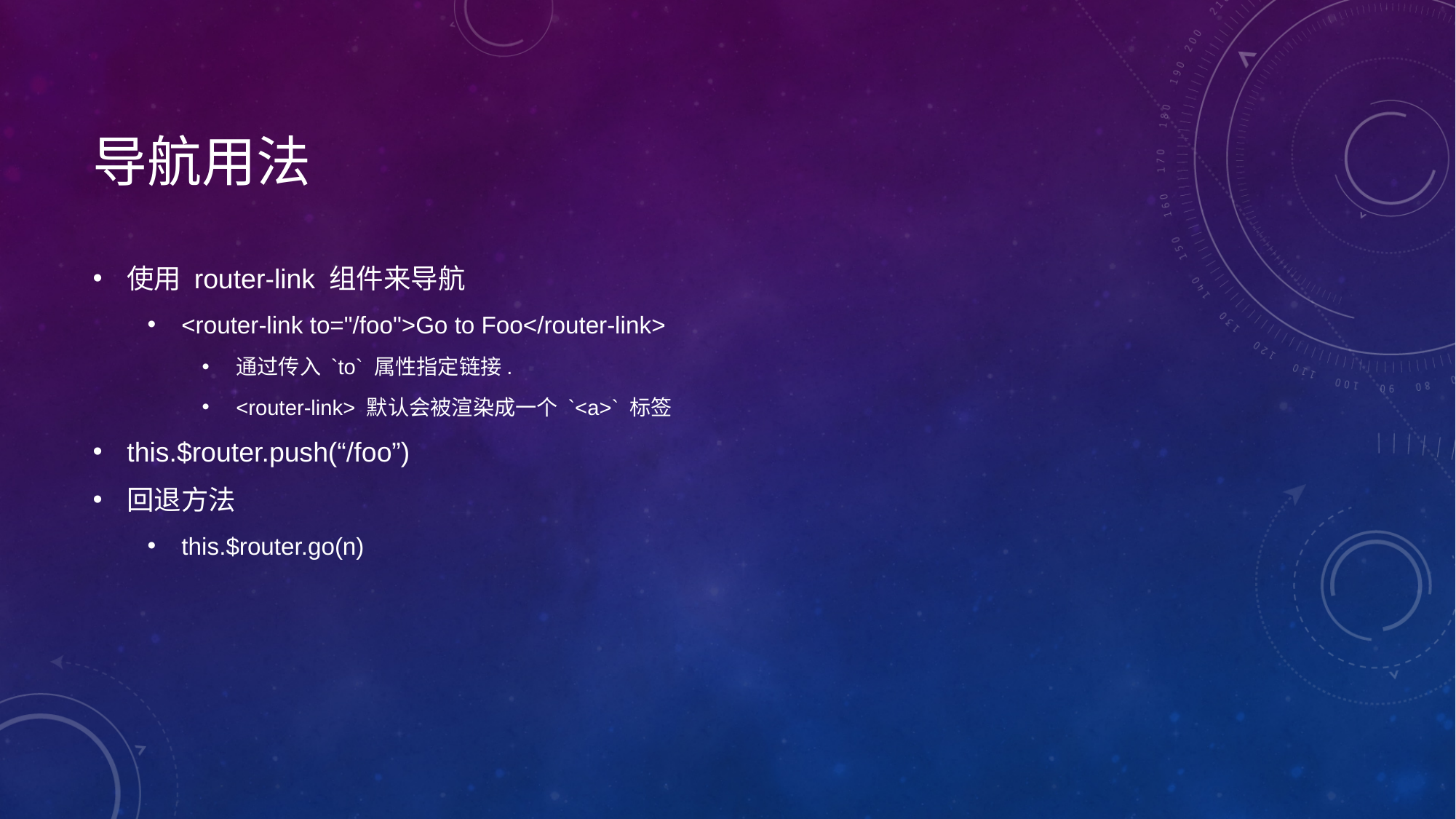

# 导航用法
使用 router-link 组件来导航
<router-link to="/foo">Go to Foo</router-link>
通过传入 `to` 属性指定链接.
<router-link> 默认会被渲染成一个 `<a>` 标签
this.$router.push(“/foo”)
回退方法
this.$router.go(n)